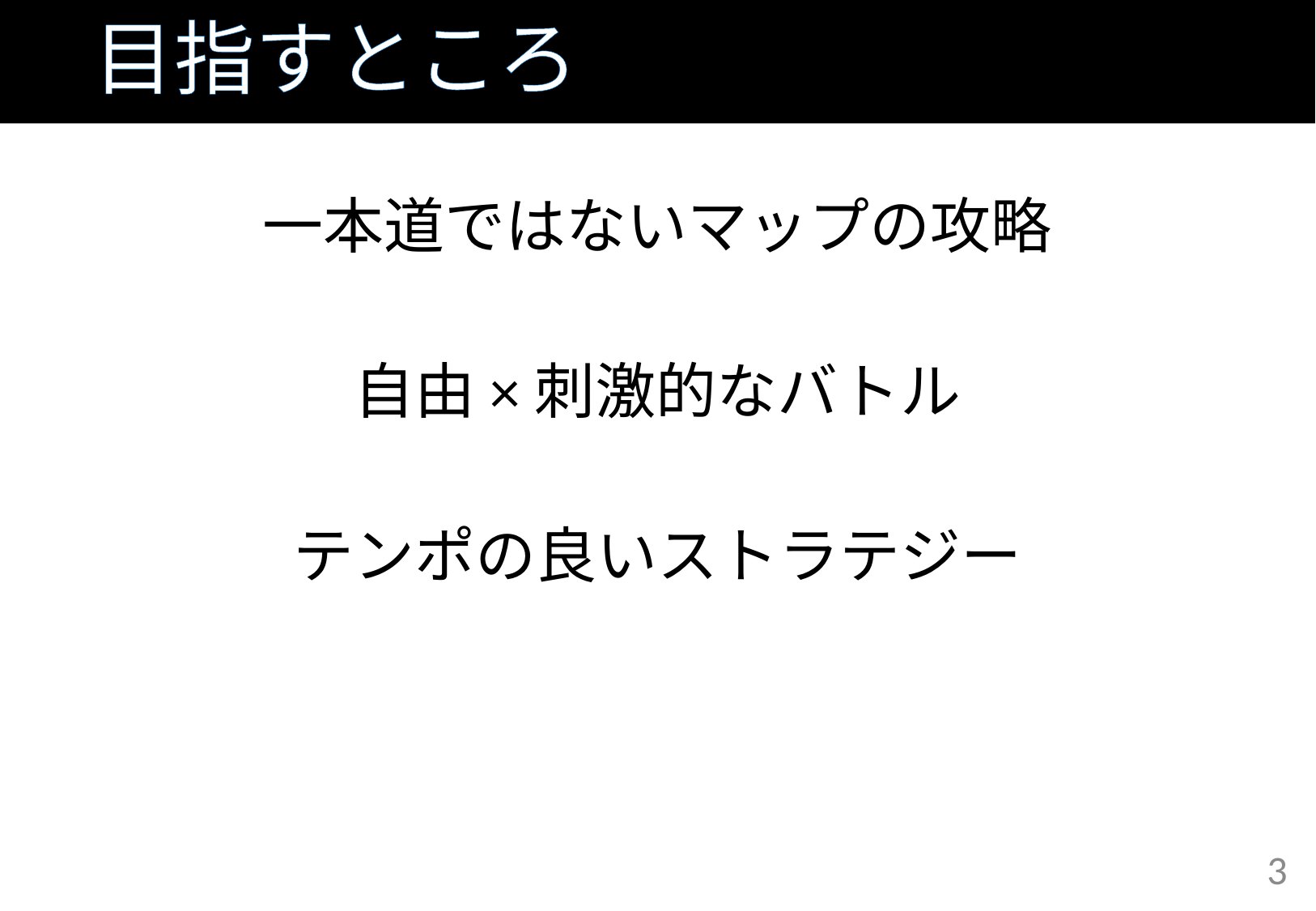

# 目指すところ
一本道ではないマップの攻略

自由×刺激的なバトル

テンポの良いストラテジー
3